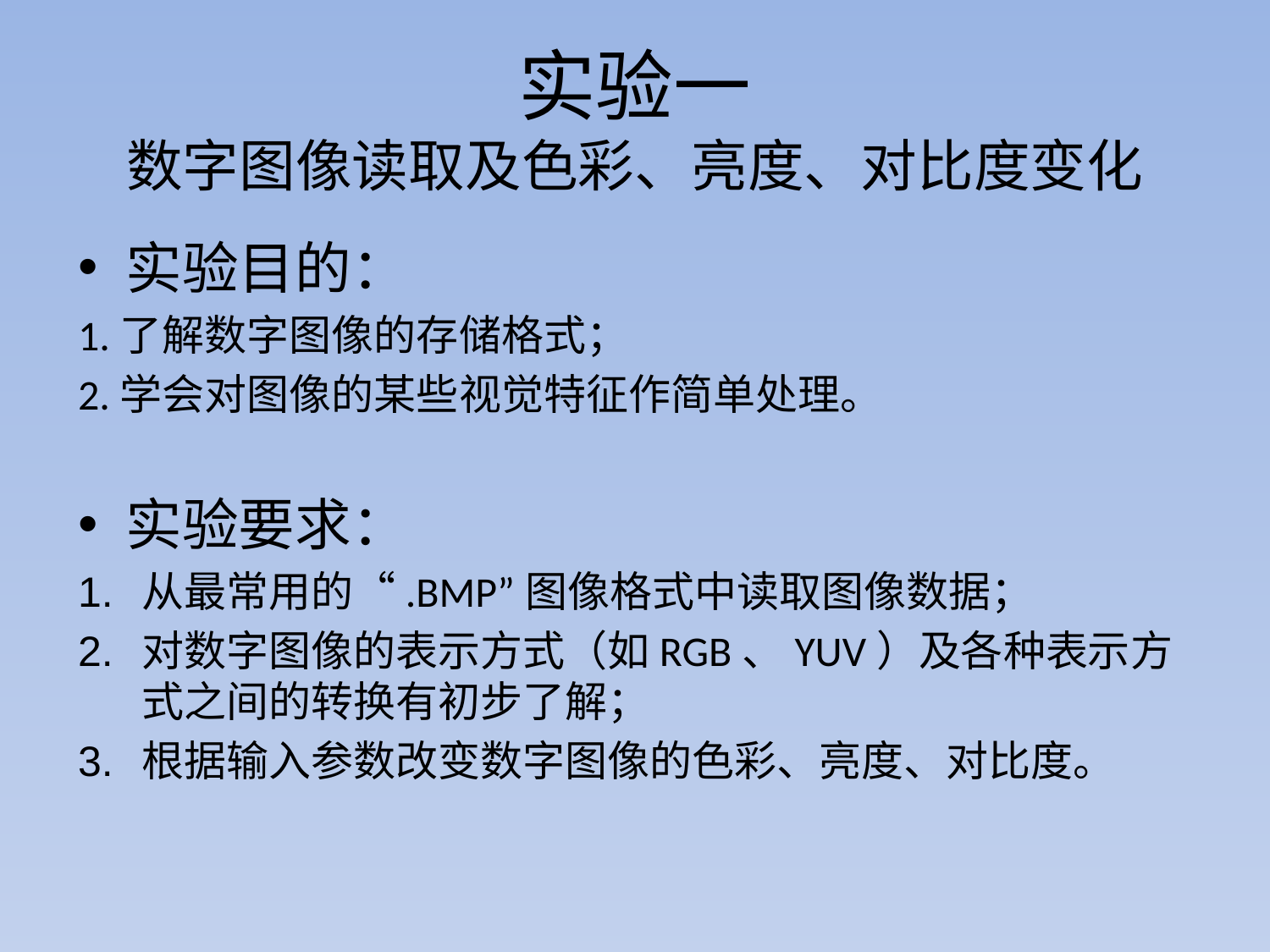

# 实验一 数字图像读取及色彩、亮度、对比度变化
实验目的：
1.了解数字图像的存储格式；
2.学会对图像的某些视觉特征作简单处理。

实验要求：
从最常用的“.BMP”图像格式中读取图像数据；
对数字图像的表示方式（如RGB、YUV）及各种表示方式之间的转换有初步了解；
根据输入参数改变数字图像的色彩、亮度、对比度。